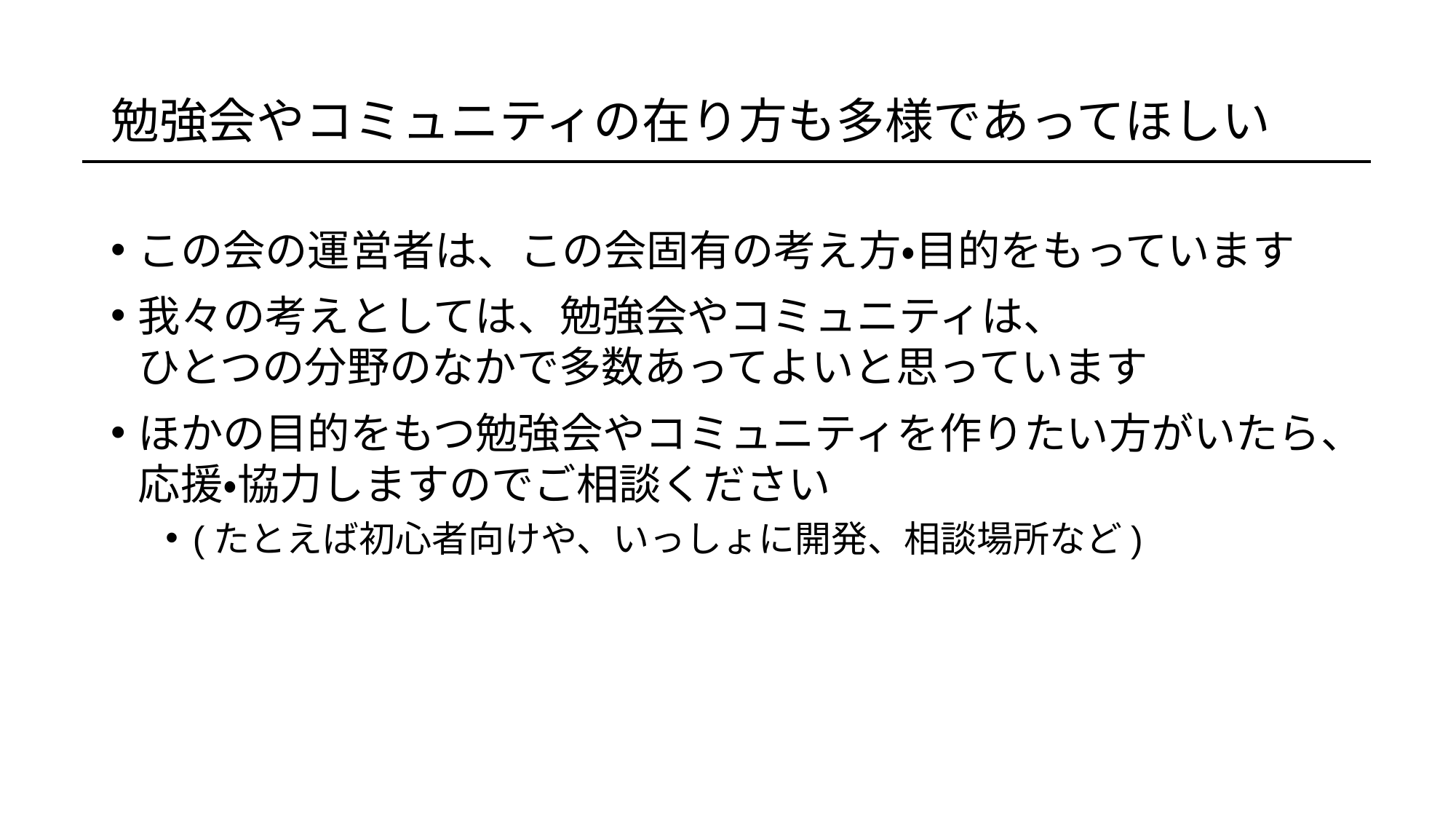

# 勉強会やコミュニティの在り方も多様であってほしい
この会の運営者は、この会固有の考え方・目的をもっています
我々の考えとしては、勉強会やコミュニティは、
ひとつの分野のなかで多数あってよいと思っています
ほかの目的をもつ勉強会やコミュニティを作りたい方がいたら、
応援・協力しますのでご相談ください
(たとえば初心者向けや、いっしょに開発、相談場所など)